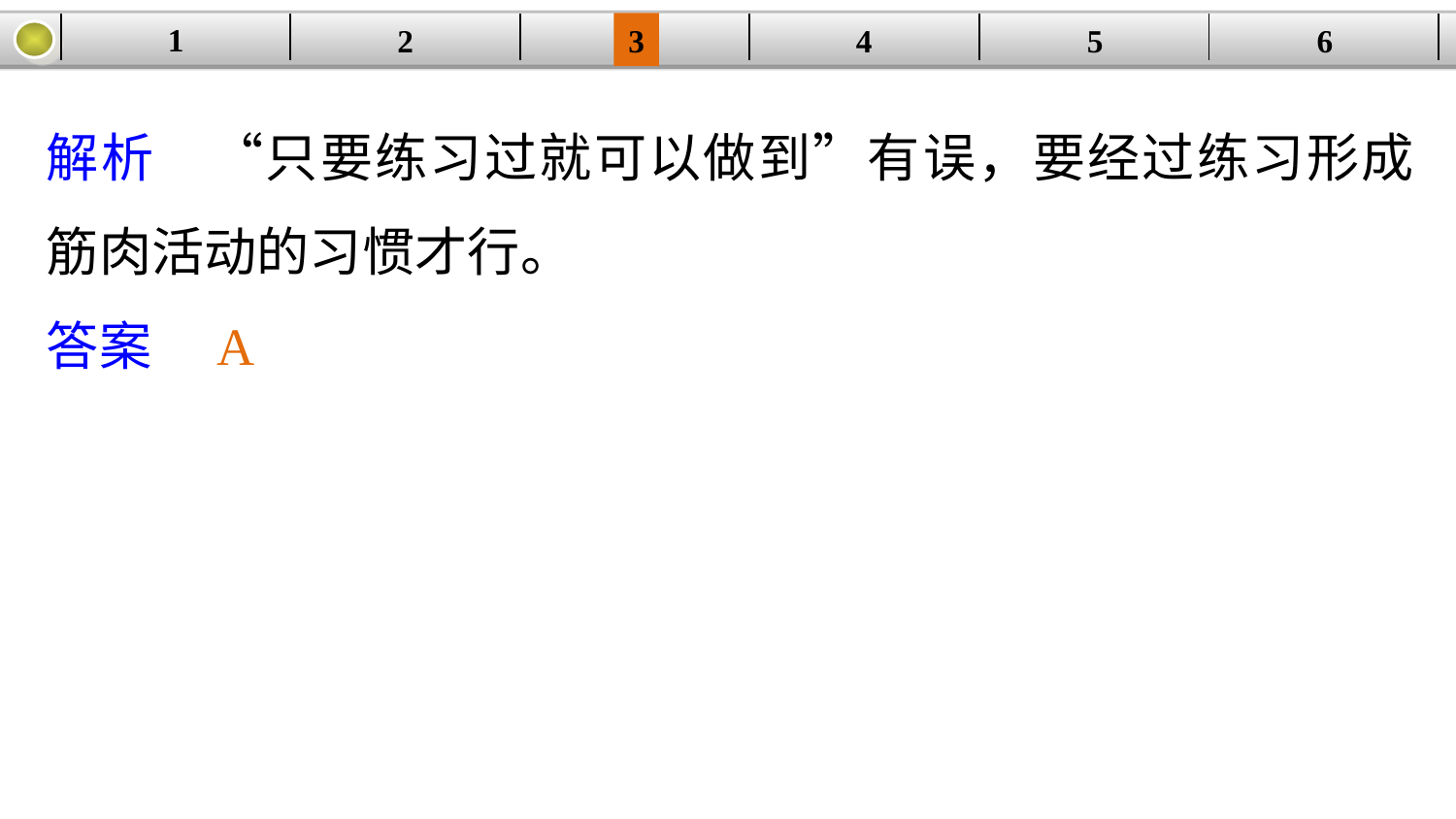

1
3
4
5
6
2
|  |  |  |  |  |  |
| --- | --- | --- | --- | --- | --- |

解析　“只要练习过就可以做到”有误，要经过练习形成筋肉活动的习惯才行。
答案　A